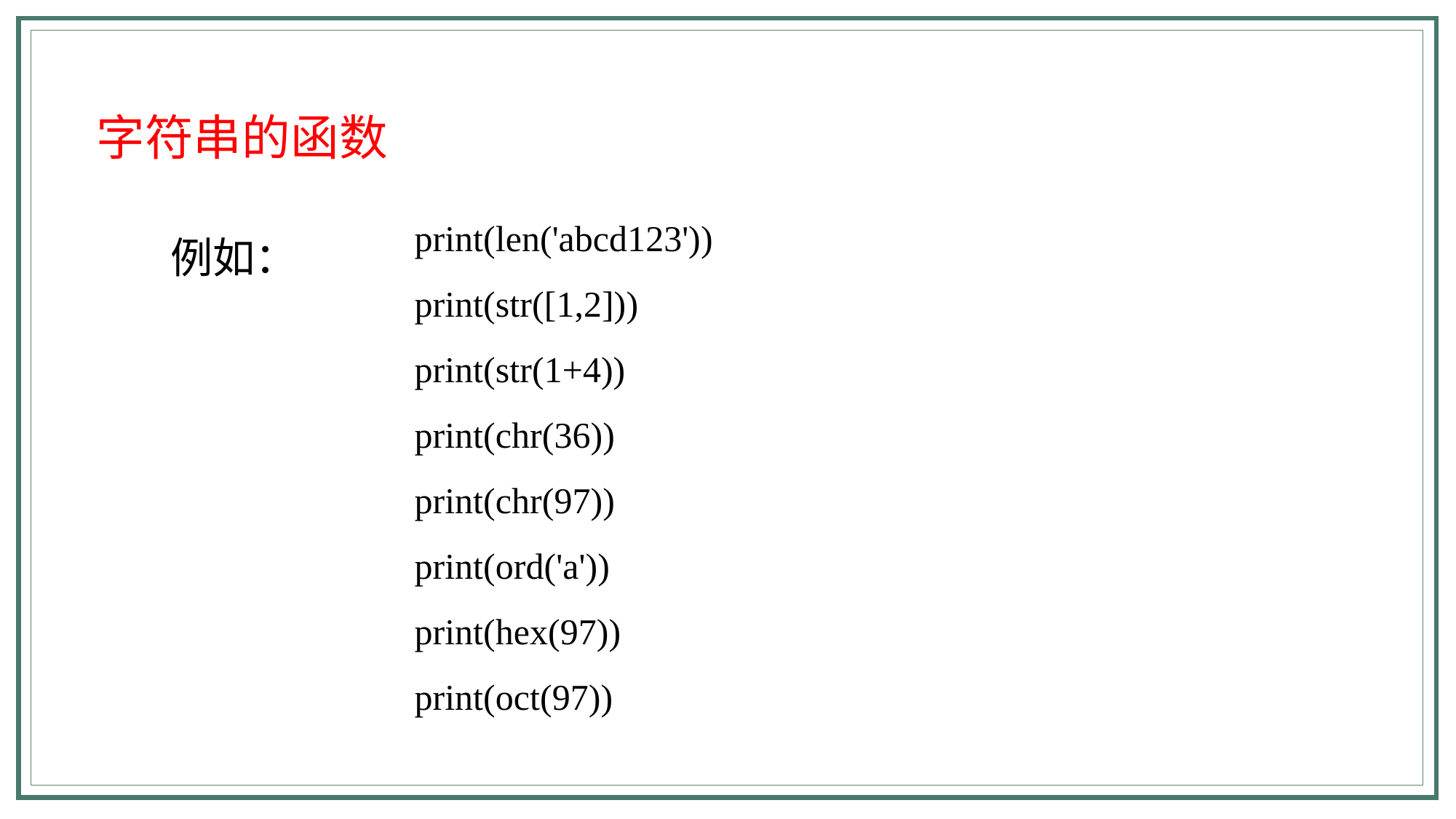

字符串的函数

例如：
print(len('abcd123'))
print(str([1,2]))
print(str(1+4))
print(chr(36))
print(chr(97))
print(ord('a'))
print(hex(97))
print(oct(97))